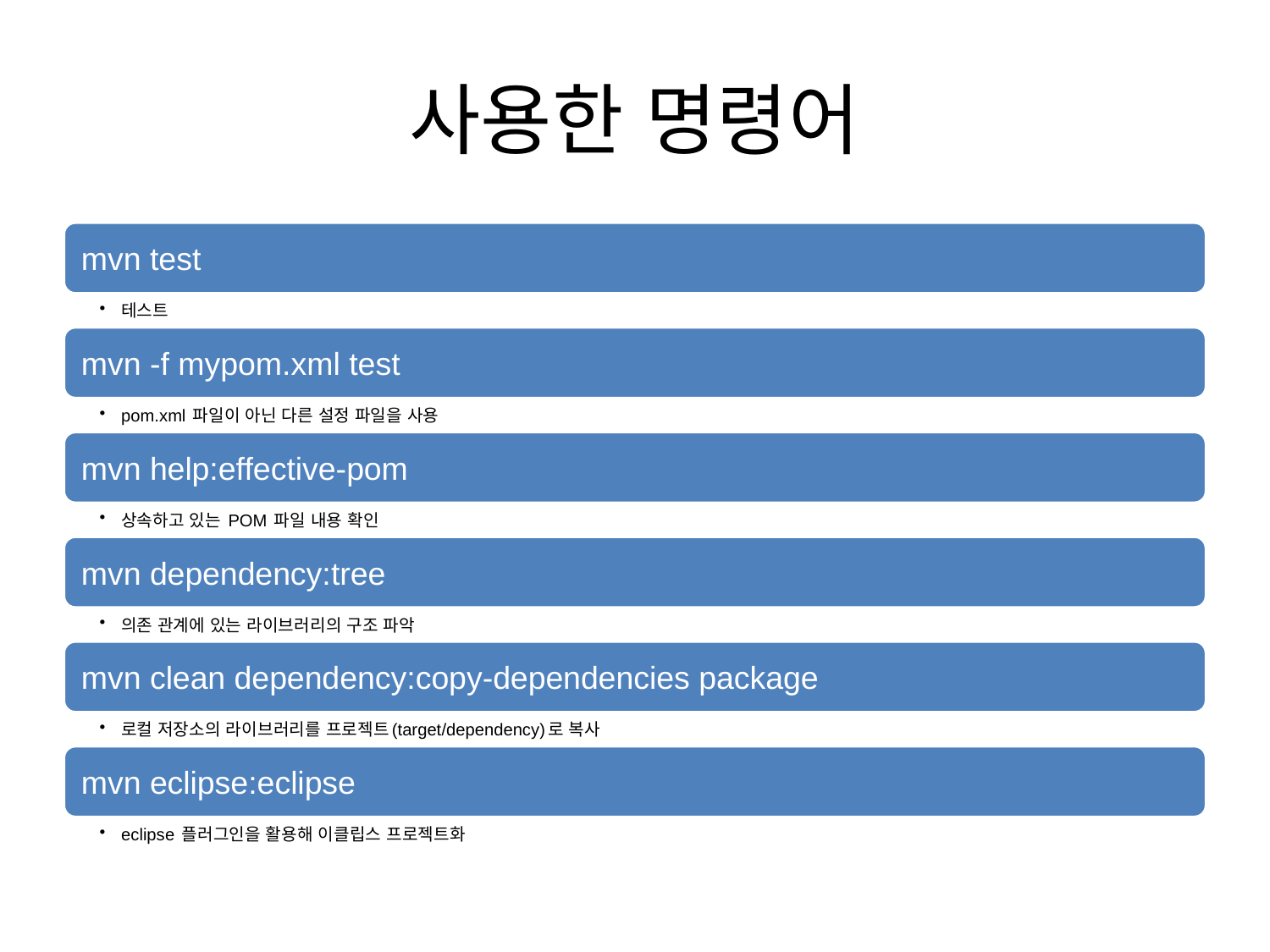

# 사용한 명령어
mvn test
테스트
mvn help:effective-pom
상속하고 있는 POM 파일 내용 확인
mvn -f mypom.xml test
pom.xml 파일이 아닌 다른 설정 파일을 사용
mvn dependency:tree
의존 관계에 있는 라이브러리의 구조 파악
mvn clean dependency:copy-dependencies package
로컬 저장소의 라이브러리를 프로젝트(target/dependency)로 복사
mvn eclipse:eclipse
eclipse 플러그인을 활용해 이클립스 프로젝트화